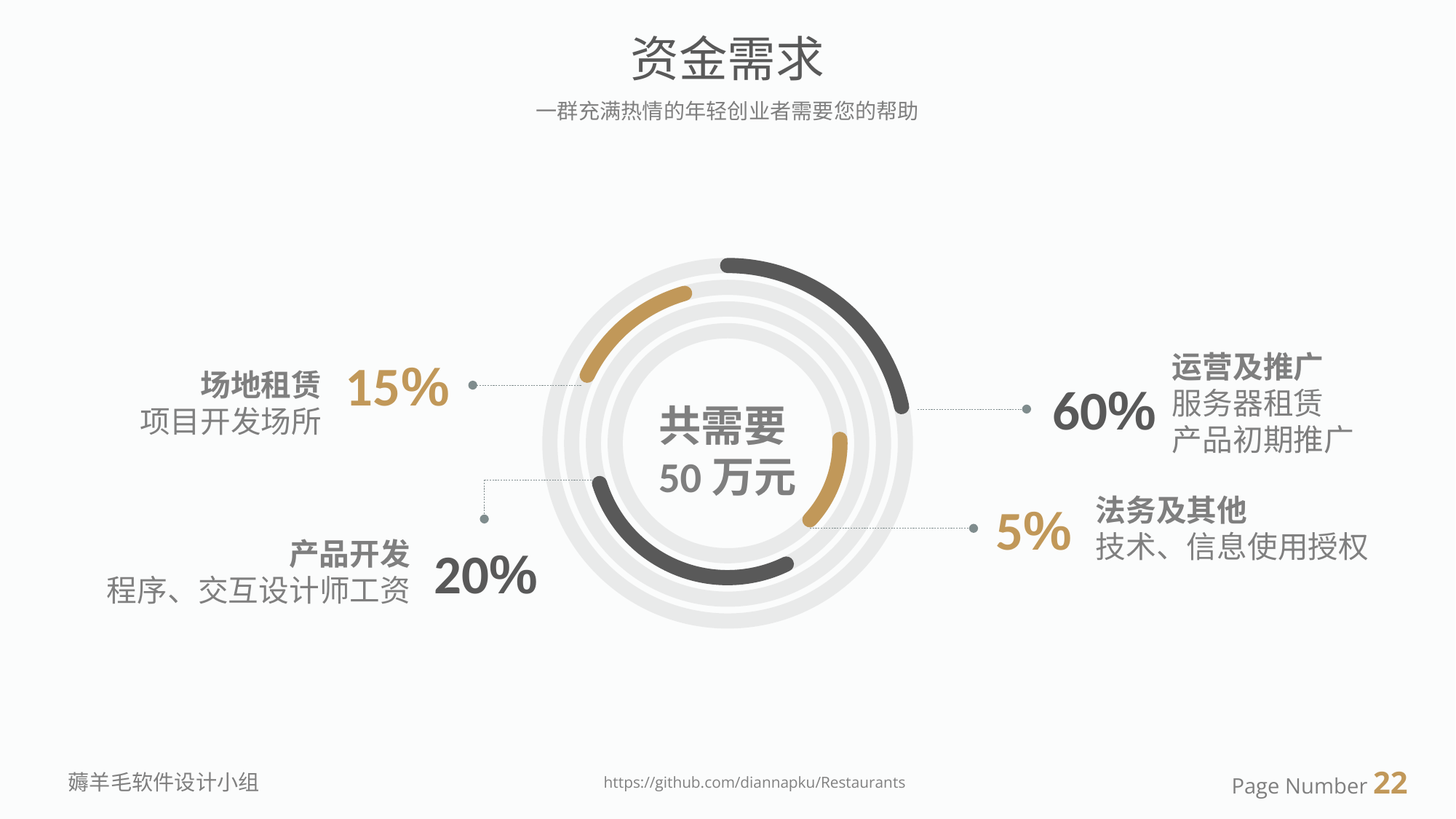

资金需求
一群充满热情的年轻创业者需要您的帮助

运营及推广
服务器租赁
产品初期推广
15%
场地租赁
项目开发场所
60%
共需要50万元
法务及其他
技术、信息使用授权
5%
产品开发
程序、交互设计师工资
20%
Page Number 22
薅羊毛软件设计小组
https://github.com/diannapku/Restaurants